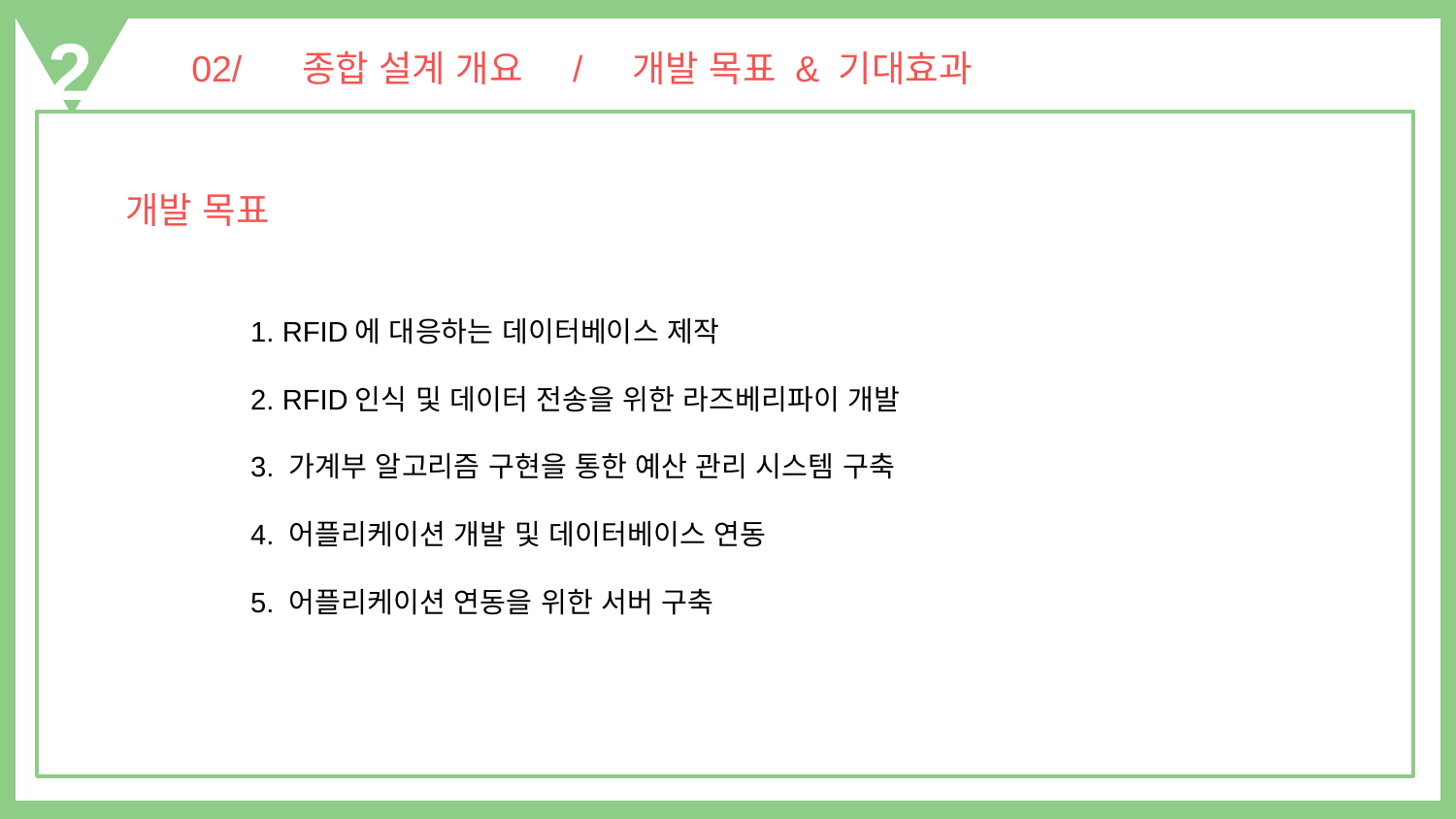

2
02/     종합 설계 개요    /    개발 목표 & 기대효과
개발 목표
1. RFID에 대응하는 데이터베이스 제작

2. RFID인식 및 데이터 전송을 위한 라즈베리파이 개발

3. 가계부 알고리즘 구현을 통한 예산 관리 시스템 구축

4. 어플리케이션 개발 및 데이터베이스 연동

5. 어플리케이션 연동을 위한 서버 구축